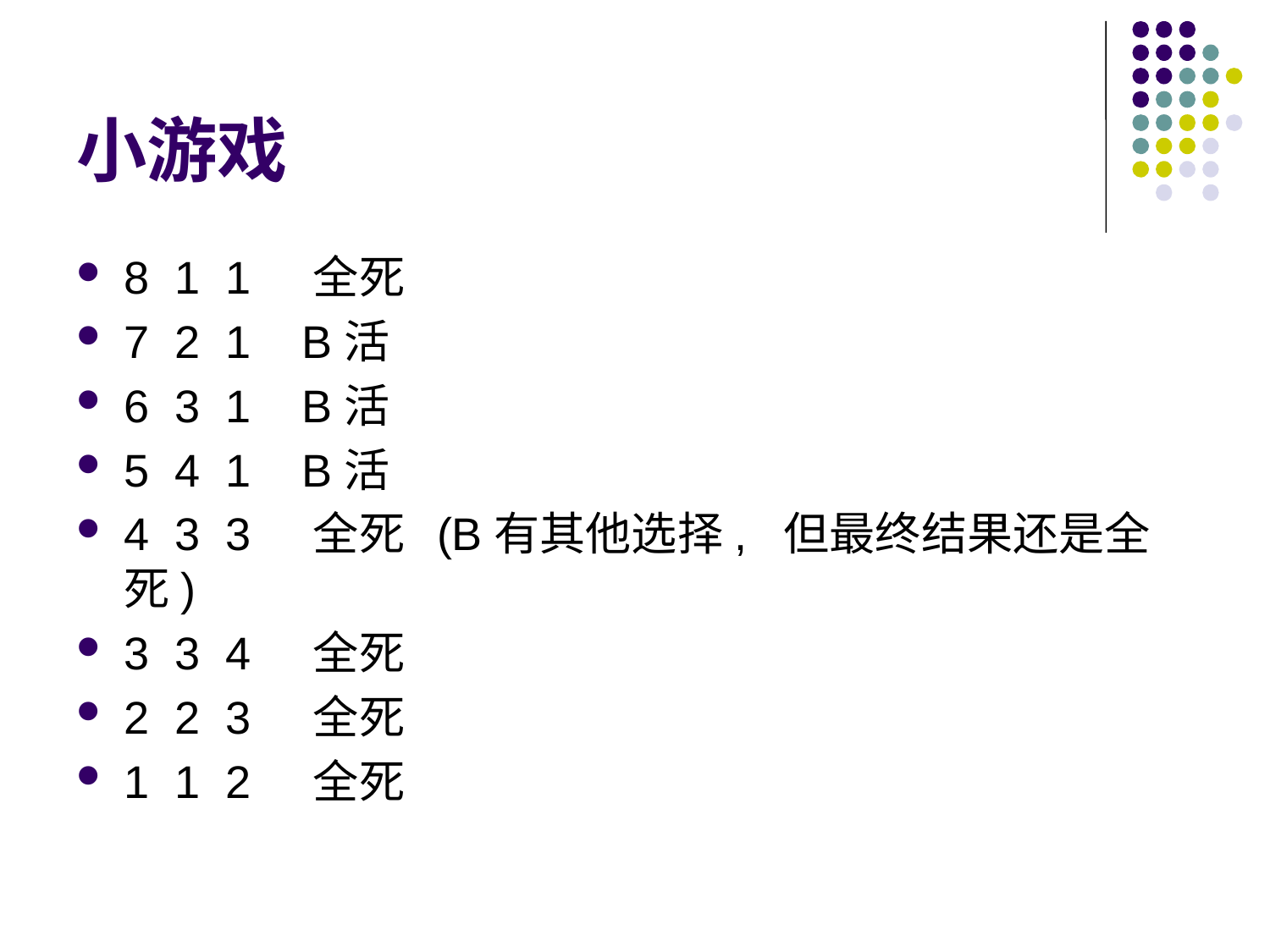

# 小游戏
8  1  1    全死
7  2  1    B活
6  3  1    B活
5  4  1    B活
4  3  3    全死  (B有其他选择,  但最终结果还是全死)
3  3  4    全死
2  2  3    全死
1  1  2    全死